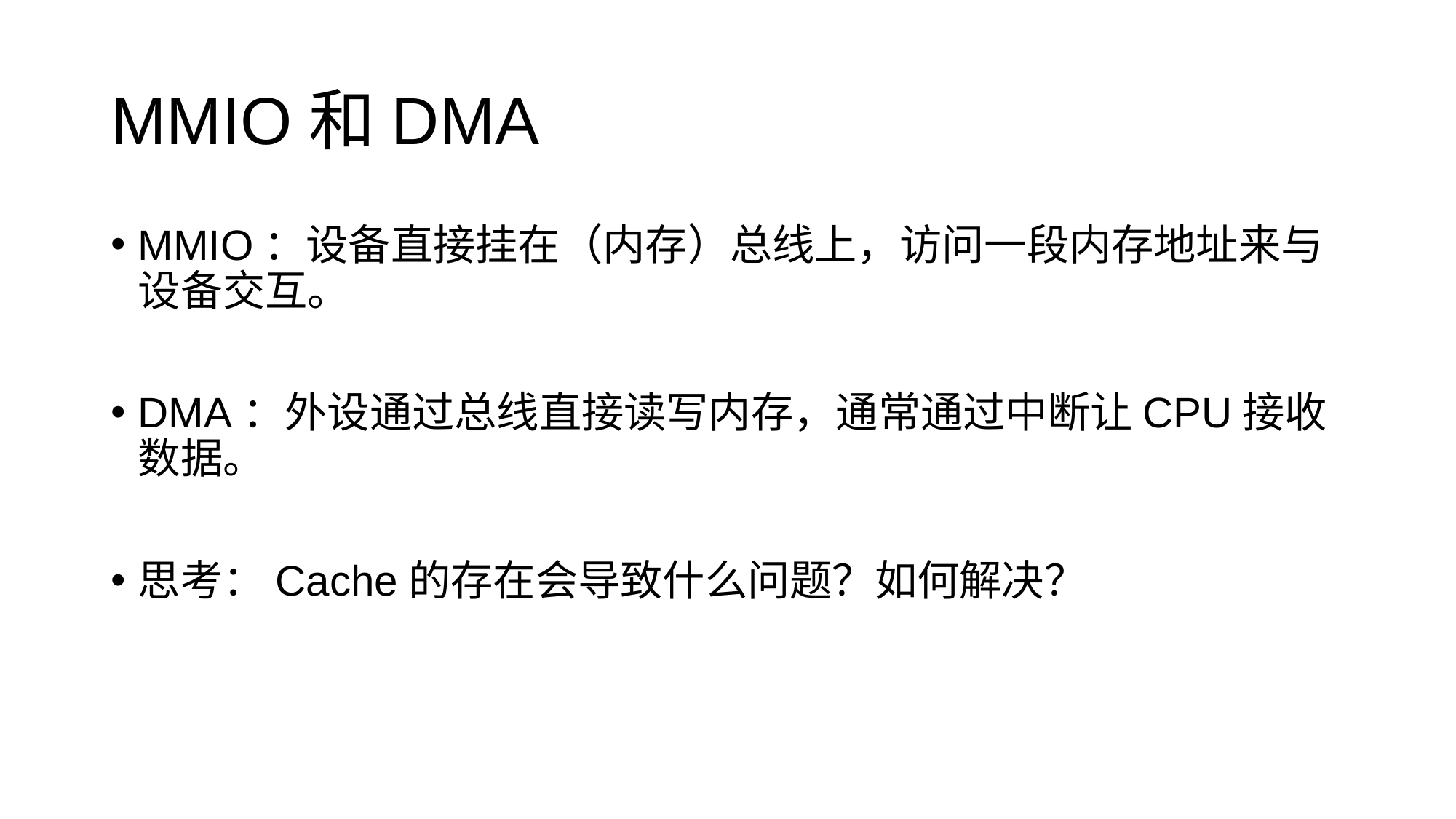

# MMIO和DMA
MMIO：设备直接挂在（内存）总线上，访问一段内存地址来与设备交互。

DMA：外设通过总线直接读写内存，通常通过中断让CPU接收数据。

思考：Cache的存在会导致什么问题？如何解决？